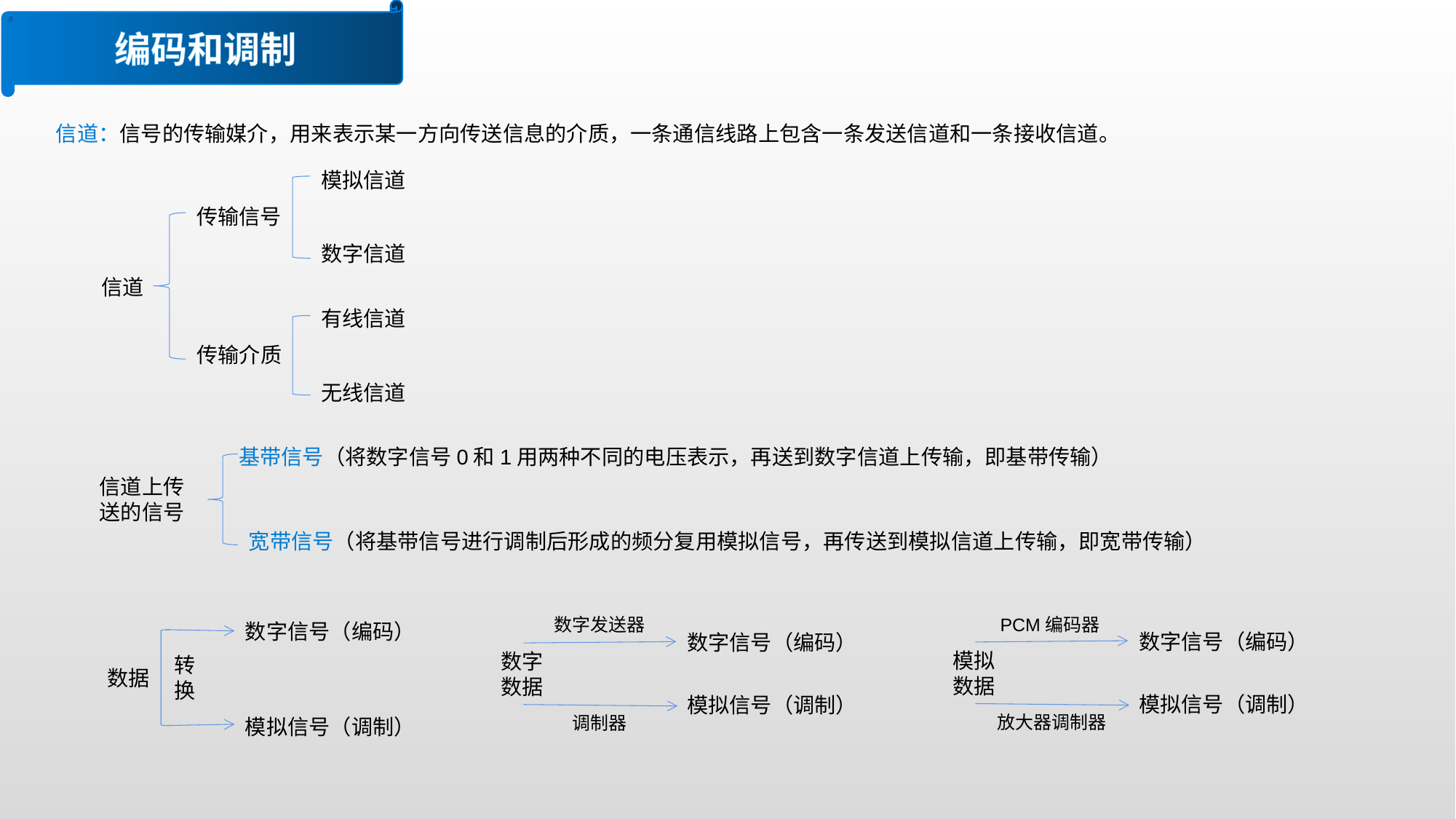

编码和调制
信道：信号的传输媒介，用来表示某一方向传送信息的介质，一条通信线路上包含一条发送信道和一条接收信道。
模拟信道

传输信号

数字信道
信道
有线信道

传输介质
无线信道
基带信号（将数字信号0和1用两种不同的电压表示，再送到数字信道上传输，即基带传输）

信道上传送的信号
宽带信号（将基带信号进行调制后形成的频分复用模拟信号，再传送到模拟信道上传输，即宽带传输）
PCM编码器
数字发送器
数字信号（编码）
数字信号（编码）
数字信号（编码）

模拟数据
数字数据
转换
数据
模拟信号（调制）
模拟信号（调制）
放大器调制器
调制器
模拟信号（调制）